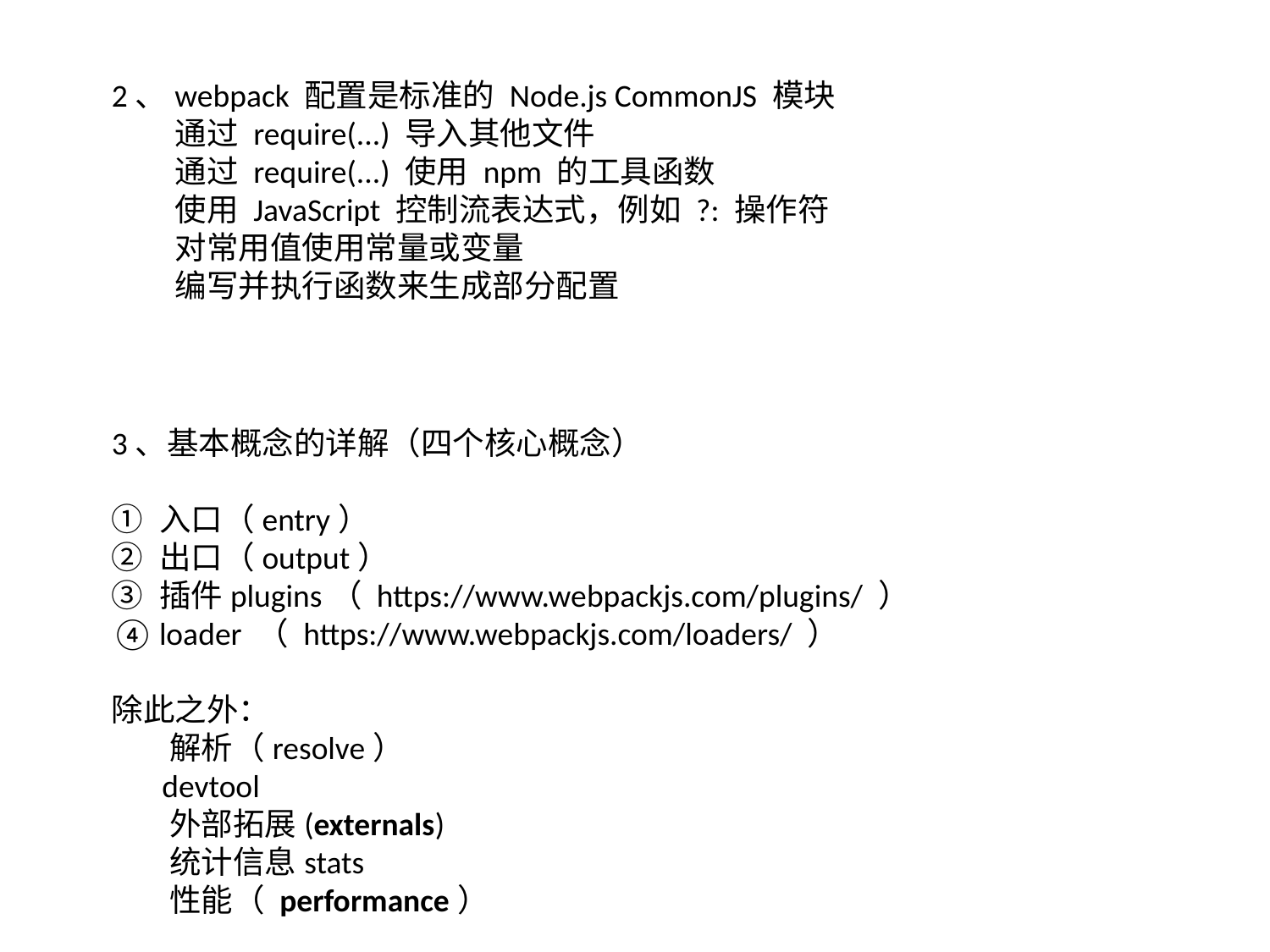

2、webpack 配置是标准的 Node.js CommonJS 模块
通过 require(...) 导入其他文件
通过 require(...) 使用 npm 的工具函数
使用 JavaScript 控制流表达式，例如 ?: 操作符
对常用值使用常量或变量
编写并执行函数来生成部分配置
3、基本概念的详解（四个核心概念）

入口（entry）
出口（output）
插件plugins（ https://www.webpackjs.com/plugins/ ）
loader （ https://www.webpackjs.com/loaders/ ）

除此之外：
       解析（resolve）
       devtool
       外部拓展(externals)
       统计信息stats
       性能（ performance）